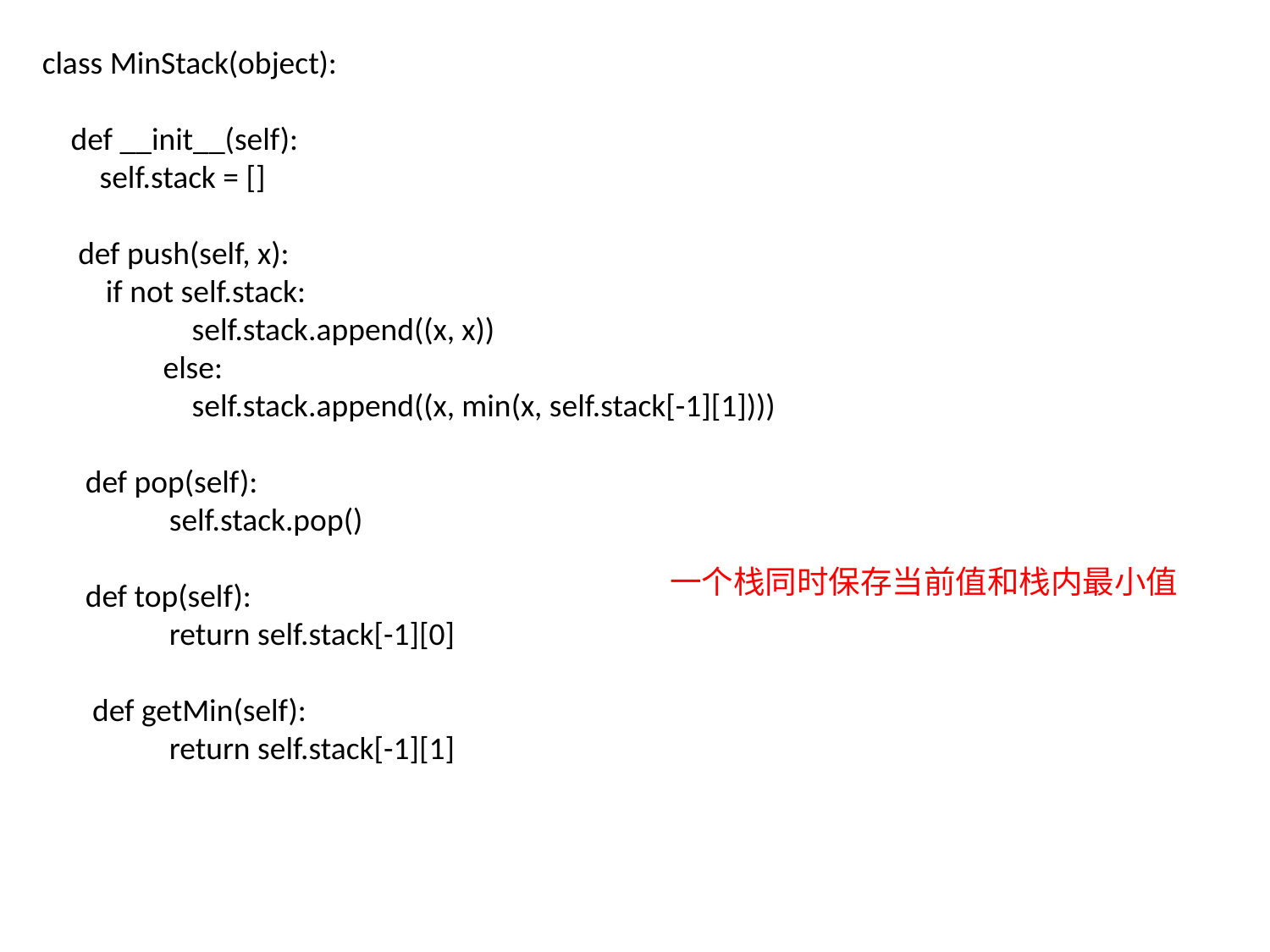

class MinStack(object):

    def __init__(self):
        self.stack = []

     def push(self, x):
if not self.stack:
            self.stack.append((x, x))
        else:
            self.stack.append((x, min(x, self.stack[-1][1])))

      def pop(self):
	self.stack.pop()

      def top(self):
	return self.stack[-1][0]

       def getMin(self):
	return self.stack[-1][1]
一个栈同时保存当前值和栈内最小值